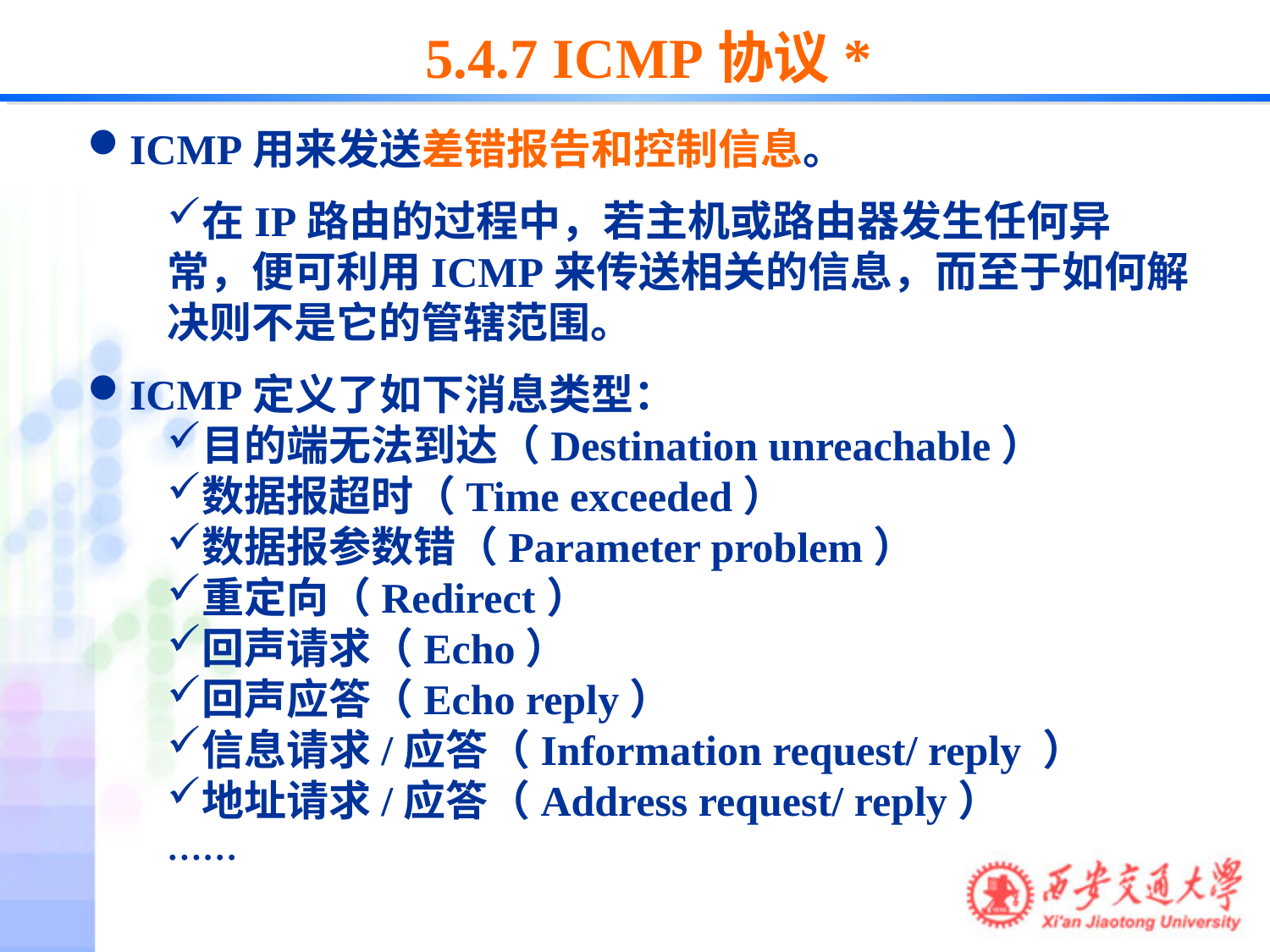

5.4.7 ICMP协议*
ICMP用来发送差错报告和控制信息。
在IP路由的过程中，若主机或路由器发生任何异常，便可利用ICMP来传送相关的信息，而至于如何解决则不是它的管辖范围。
ICMP定义了如下消息类型：
目的端无法到达（Destination unreachable）
数据报超时（Time exceeded）
数据报参数错（Parameter problem）
重定向（Redirect）
回声请求（Echo）
回声应答（Echo reply）
信息请求/应答（Information request/ reply ）
地址请求/应答（Address request/ reply）
……